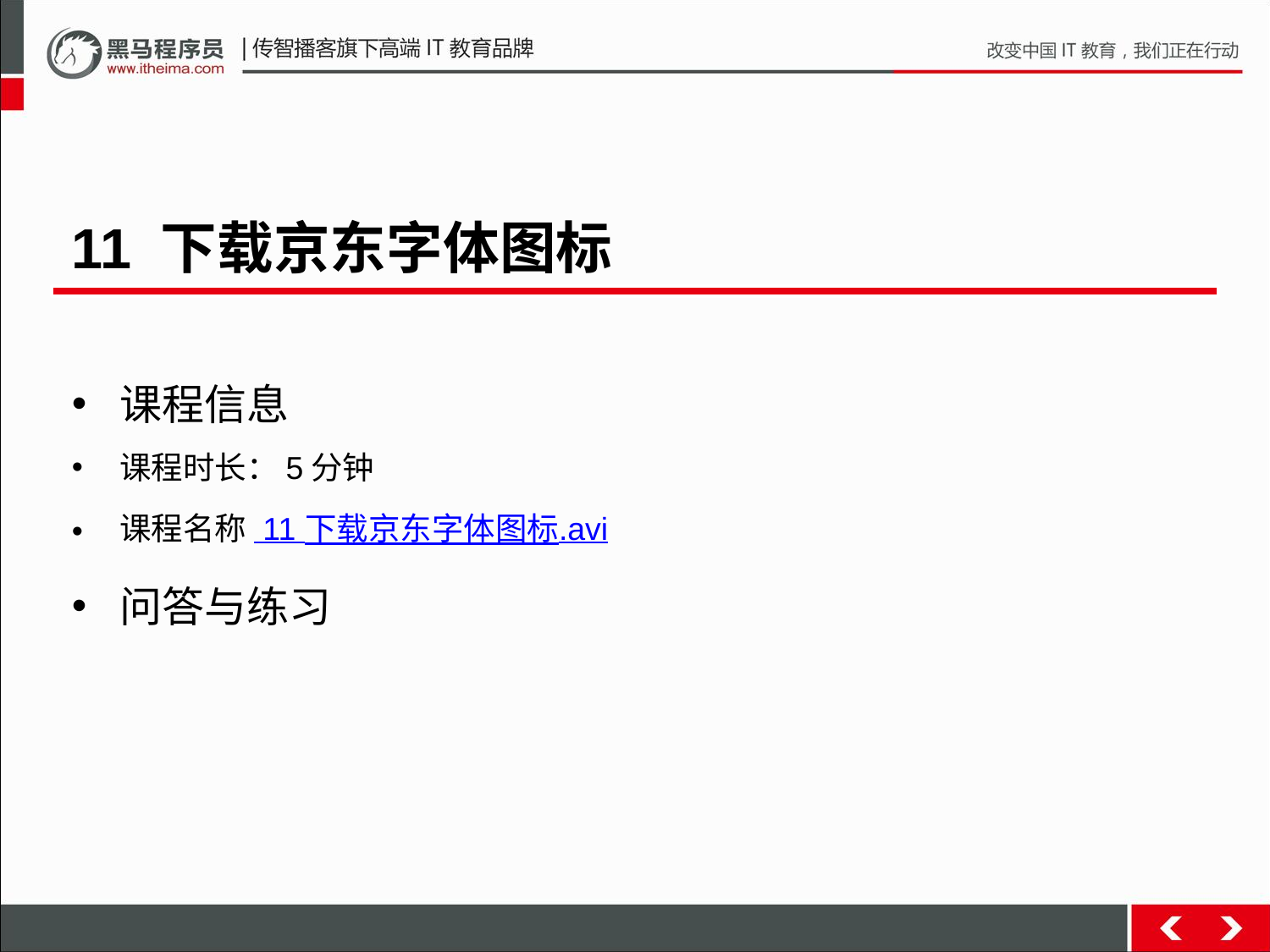

11 下载京东字体图标
课程信息
课程时长：5分钟
课程名称 11 下载京东字体图标.avi
问答与练习